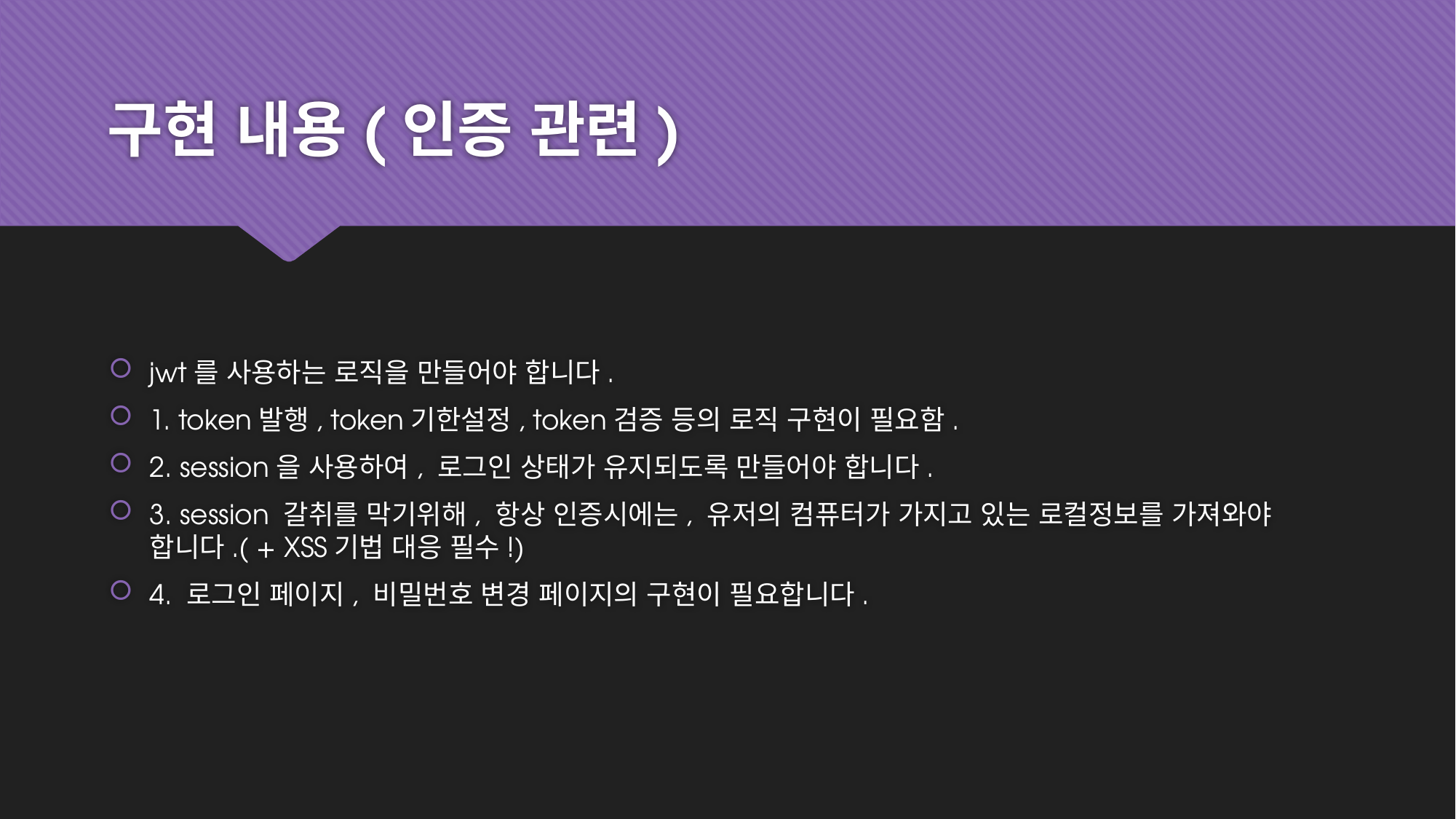

# 구현 내용(인증 관련)
jwt를 사용하는 로직을 만들어야 합니다.
1. token발행, token기한설정, token검증 등의 로직 구현이 필요함.
2. session을 사용하여, 로그인 상태가 유지되도록 만들어야 합니다.
3. session 갈취를 막기위해, 항상 인증시에는, 유저의 컴퓨터가 가지고 있는 로컬정보를 가져와야 합니다.( + XSS기법 대응 필수!)
4. 로그인 페이지, 비밀번호 변경 페이지의 구현이 필요합니다.